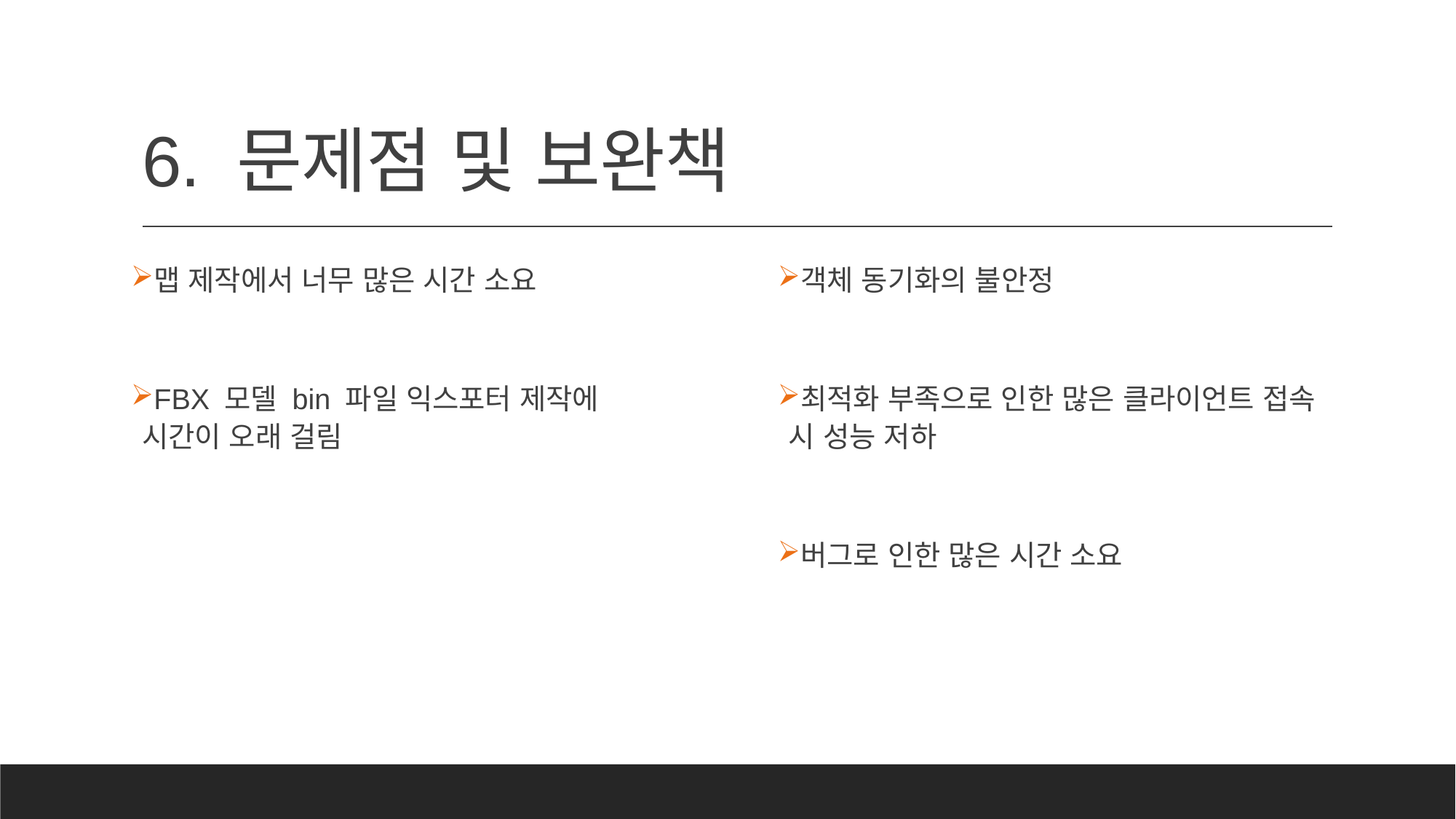

# 6. 문제점 및 보완책
맵 제작에서 너무 많은 시간 소요

FBX 모델 bin 파일 익스포터 제작에 시간이 오래 걸림

객체 동기화의 불안정

최적화 부족으로 인한 많은 클라이언트 접속 시 성능 저하

버그로 인한 많은 시간 소요